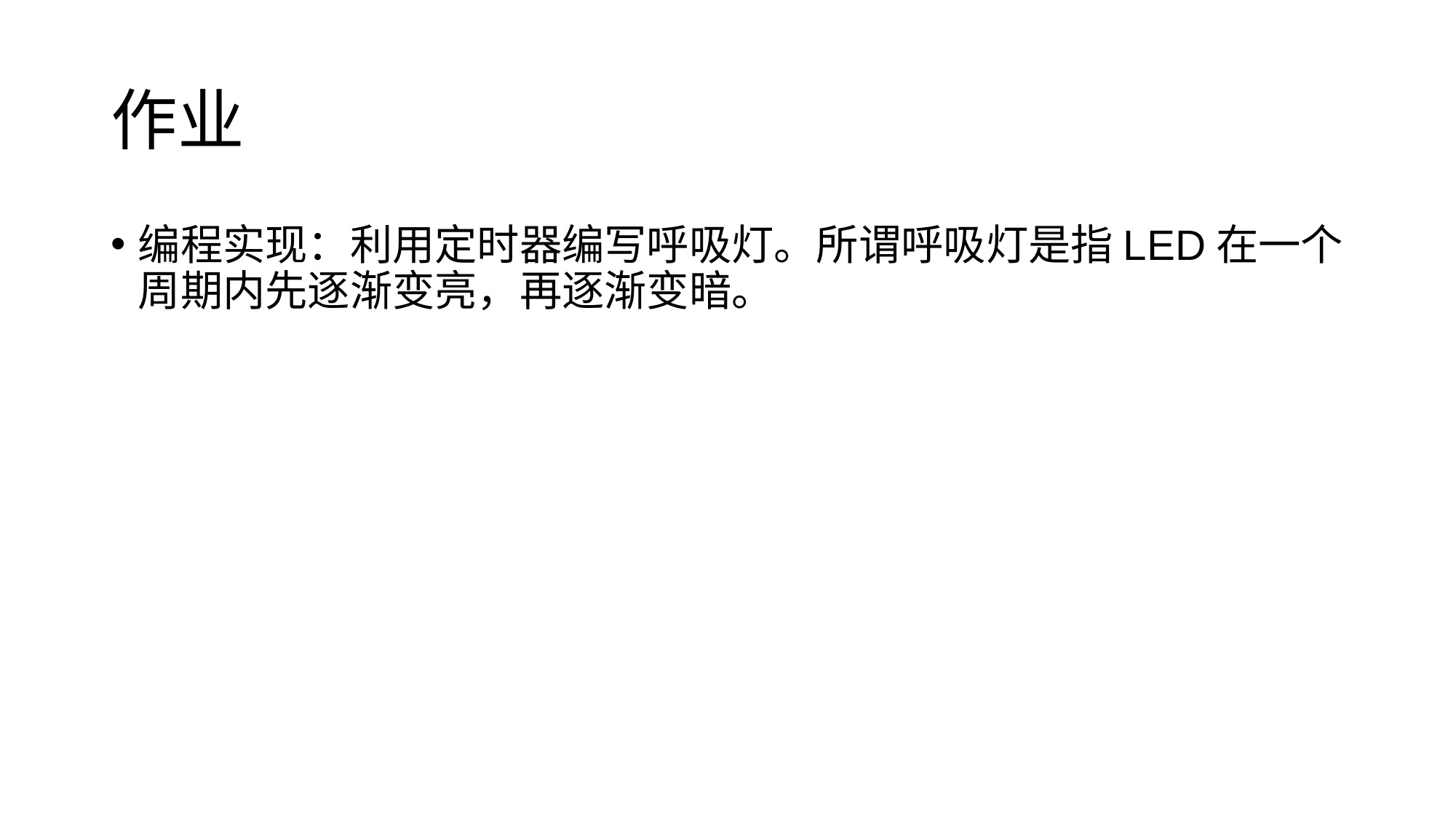

# 作业
编程实现：利用定时器编写呼吸灯。所谓呼吸灯是指LED在一个周期内先逐渐变亮，再逐渐变暗。